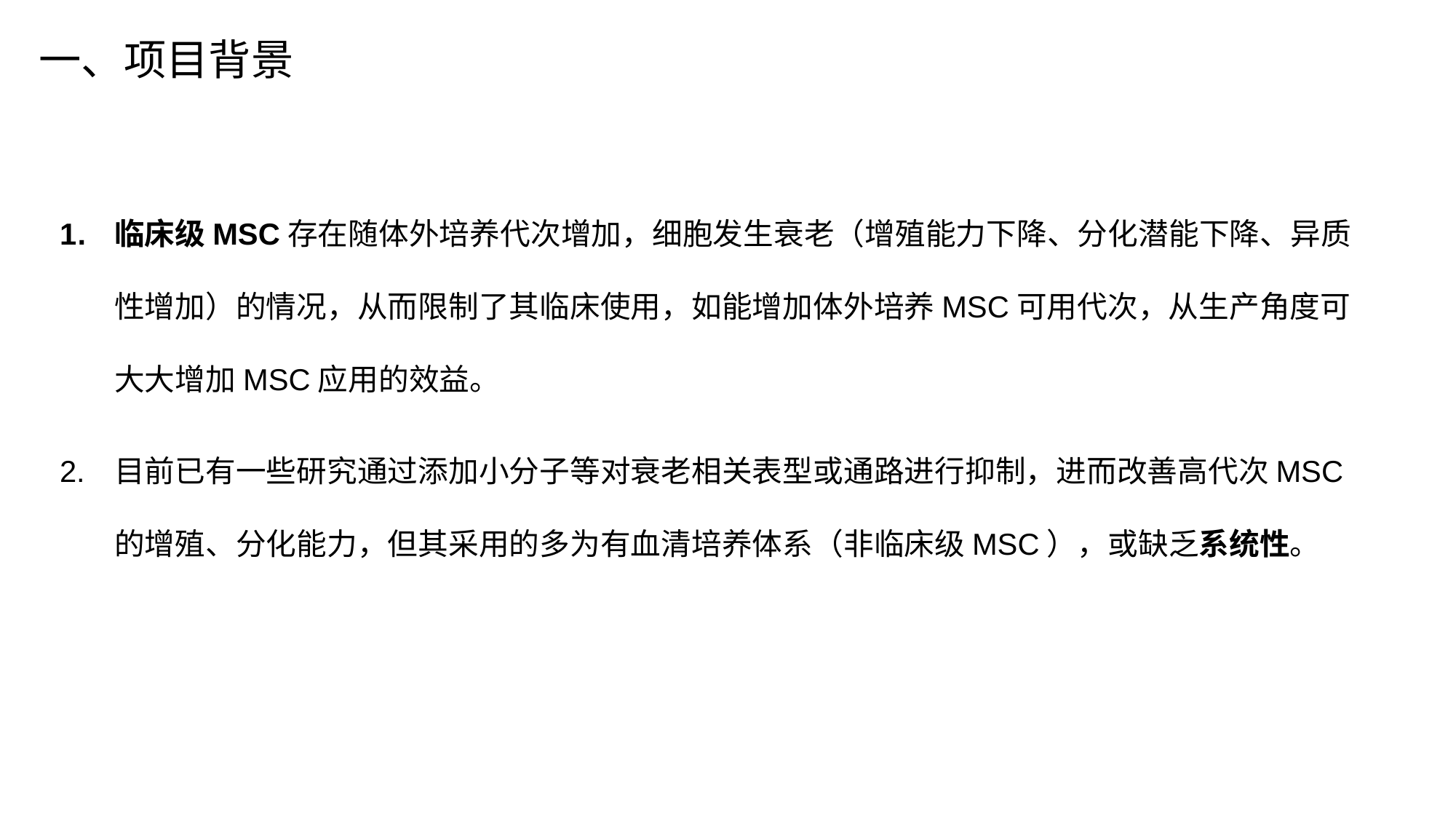

一、项目背景
临床级MSC存在随体外培养代次增加，细胞发生衰老（增殖能力下降、分化潜能下降、异质性增加）的情况，从而限制了其临床使用，如能增加体外培养MSC可用代次，从生产角度可大大增加MSC应用的效益。
目前已有一些研究通过添加小分子等对衰老相关表型或通路进行抑制，进而改善高代次MSC的增殖、分化能力，但其采用的多为有血清培养体系（非临床级MSC），或缺乏系统性。